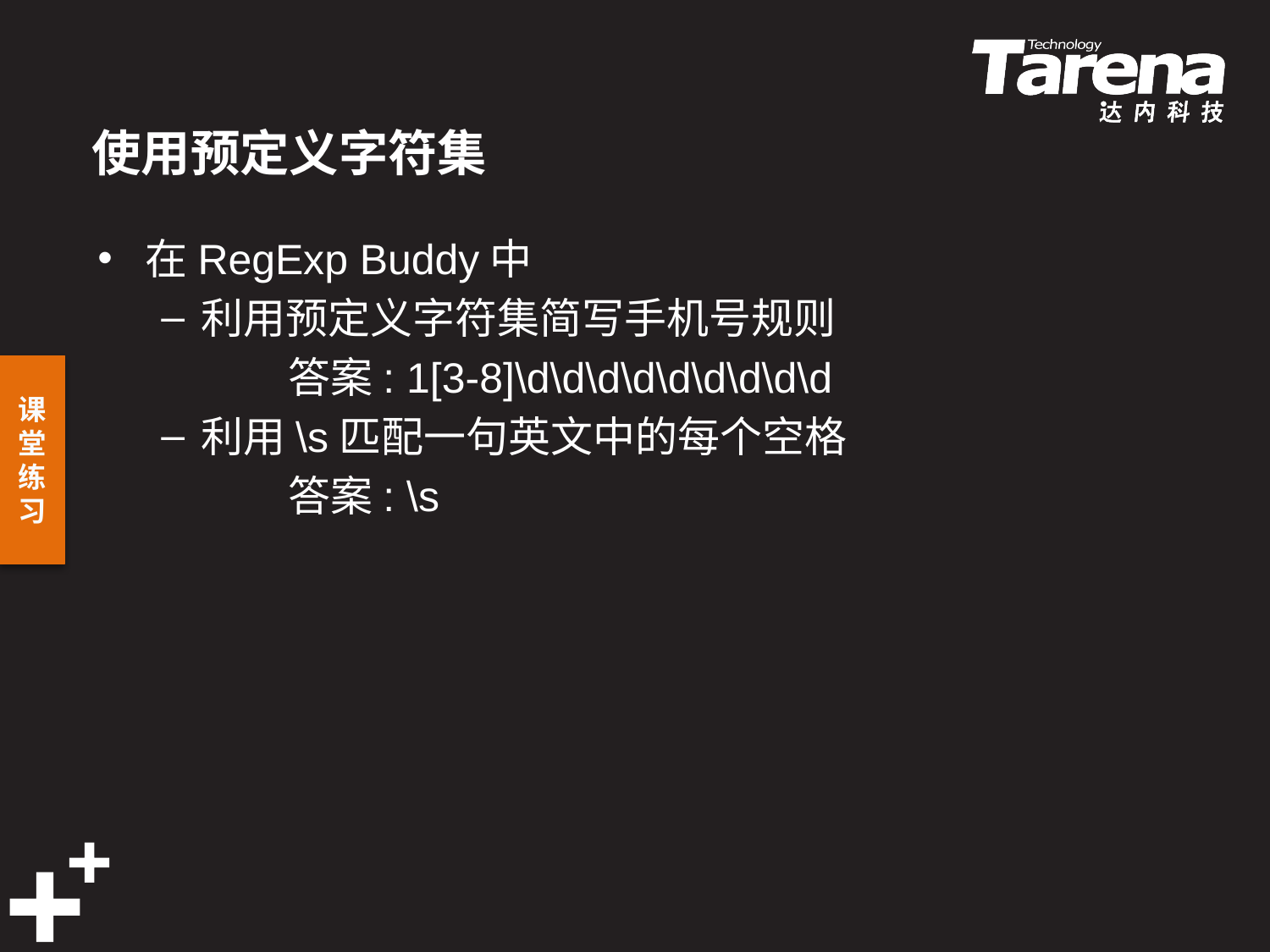

# 使用预定义字符集
在RegExp Buddy中
利用预定义字符集简写手机号规则
	答案: 1[3-8]\d\d\d\d\d\d\d\d\d
利用\s匹配一句英文中的每个空格
	答案: \s